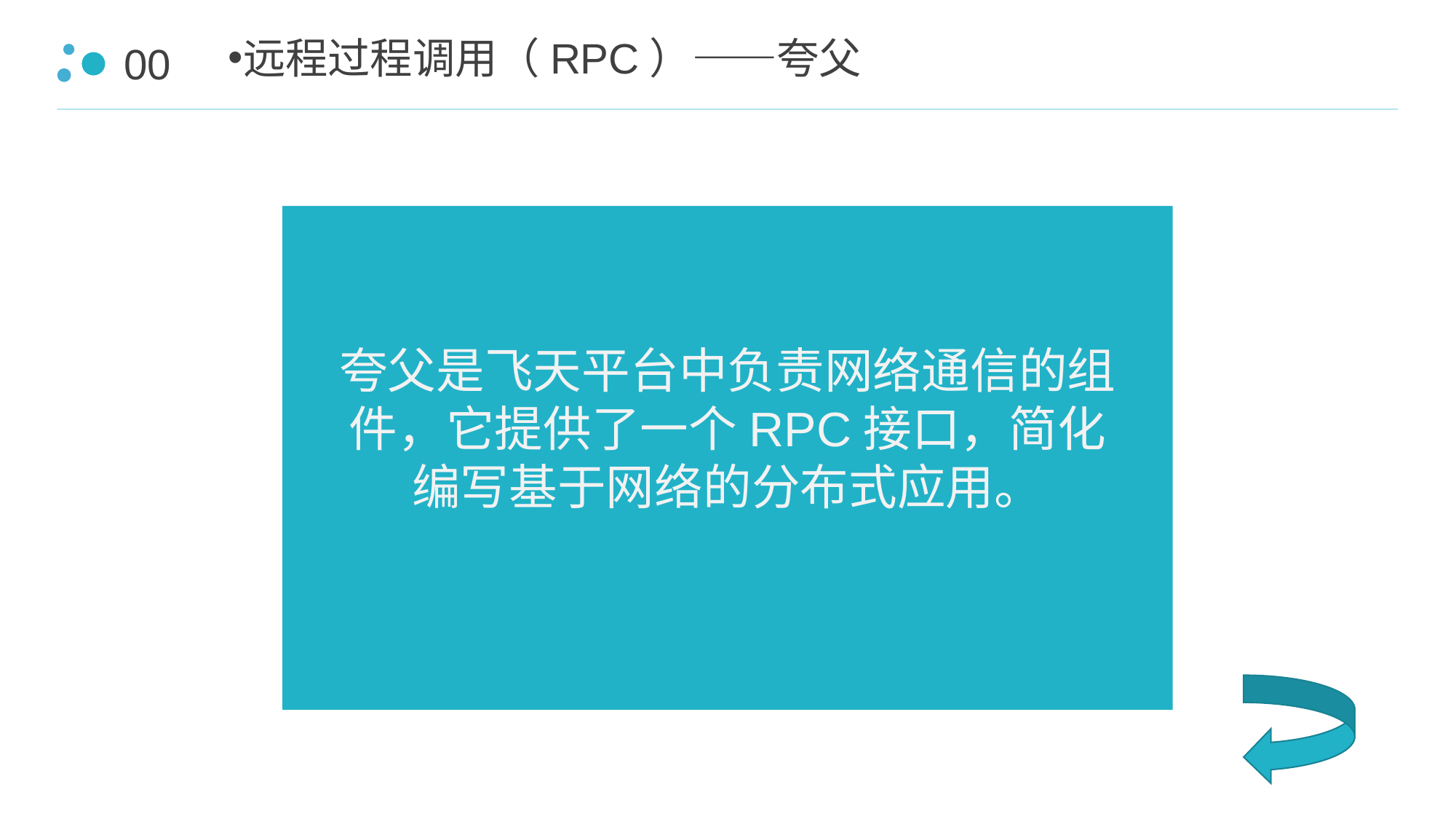

00
远程过程调用（RPC）——夸父

夸父是飞天平台中负责网络通信的组件，它提供了一个RPC接口，简化编写基于网络的分布式应用。